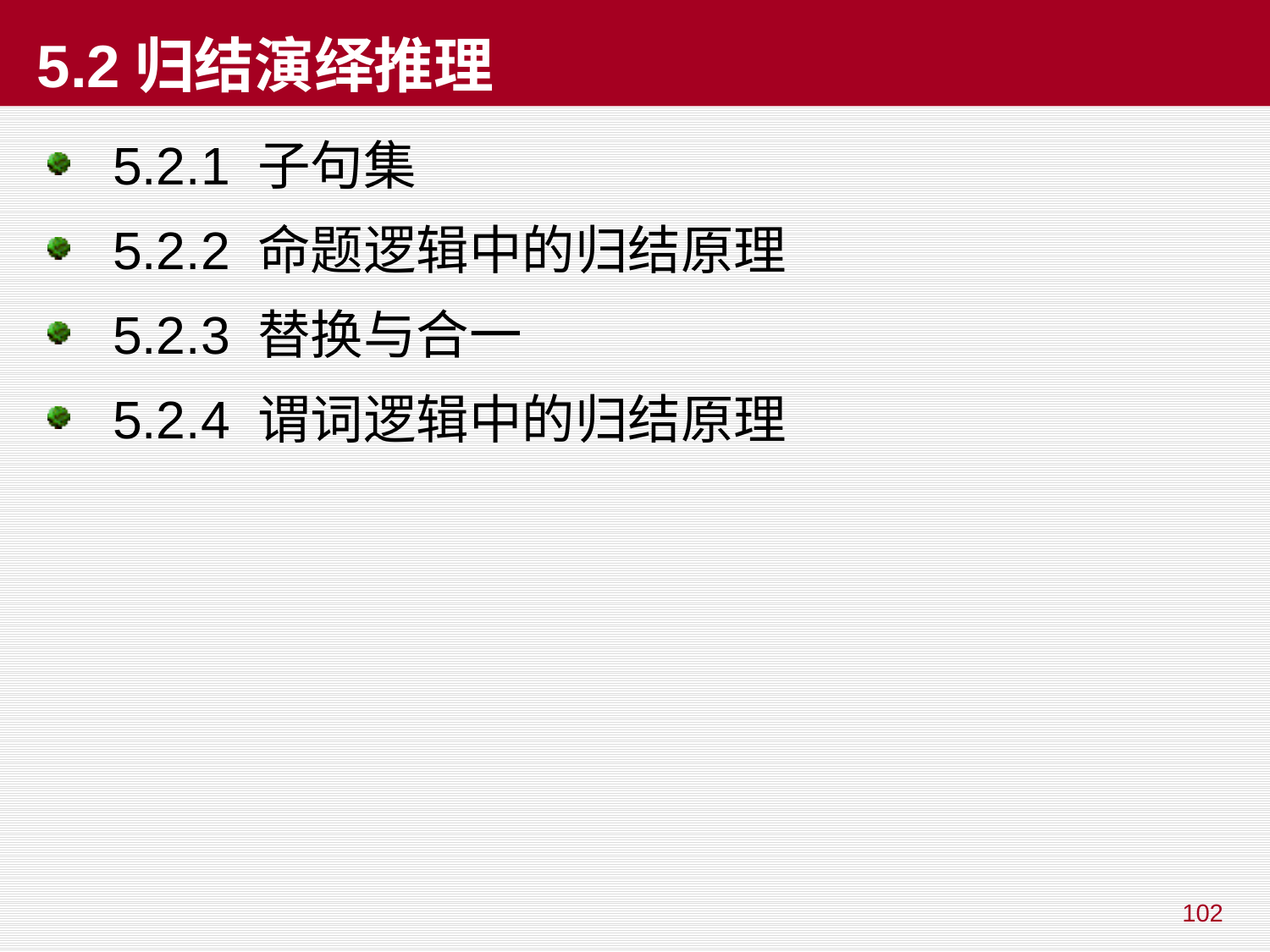

# 5.2归结演绎推理
5.2.1 子句集
5.2.2 命题逻辑中的归结原理
5.2.3 替换与合一
5.2.4 谓词逻辑中的归结原理
102